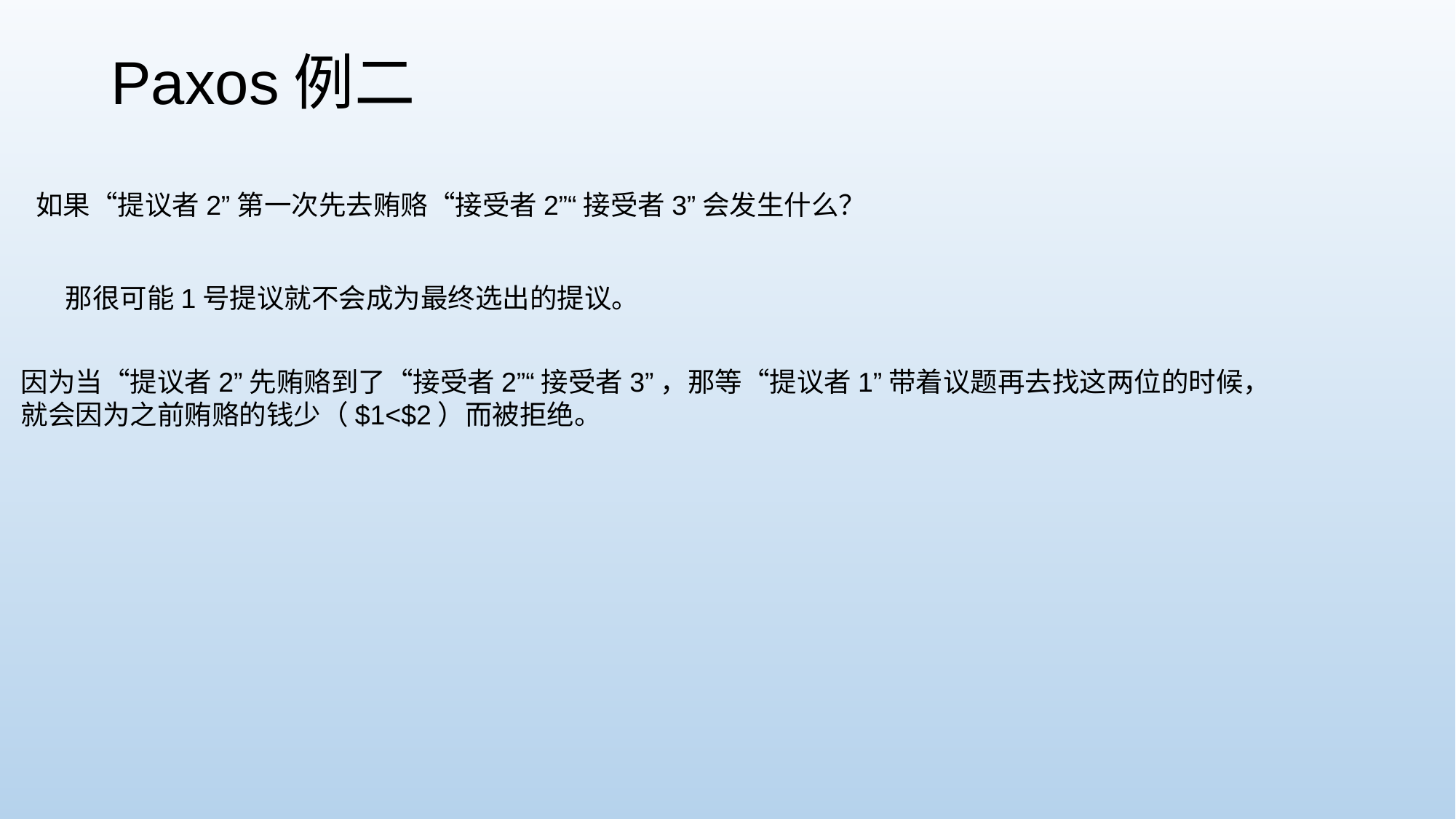

# Paxos例二
如果“提议者2”第一次先去贿赂“接受者2”“接受者3”会发生什么？
那很可能1号提议就不会成为最终选出的提议。

因为当“提议者2”先贿赂到了“接受者2”“接受者3”，那等“提议者1”带着议题再去找这两位的时候，
就会因为之前贿赂的钱少（$1<$2）而被拒绝。